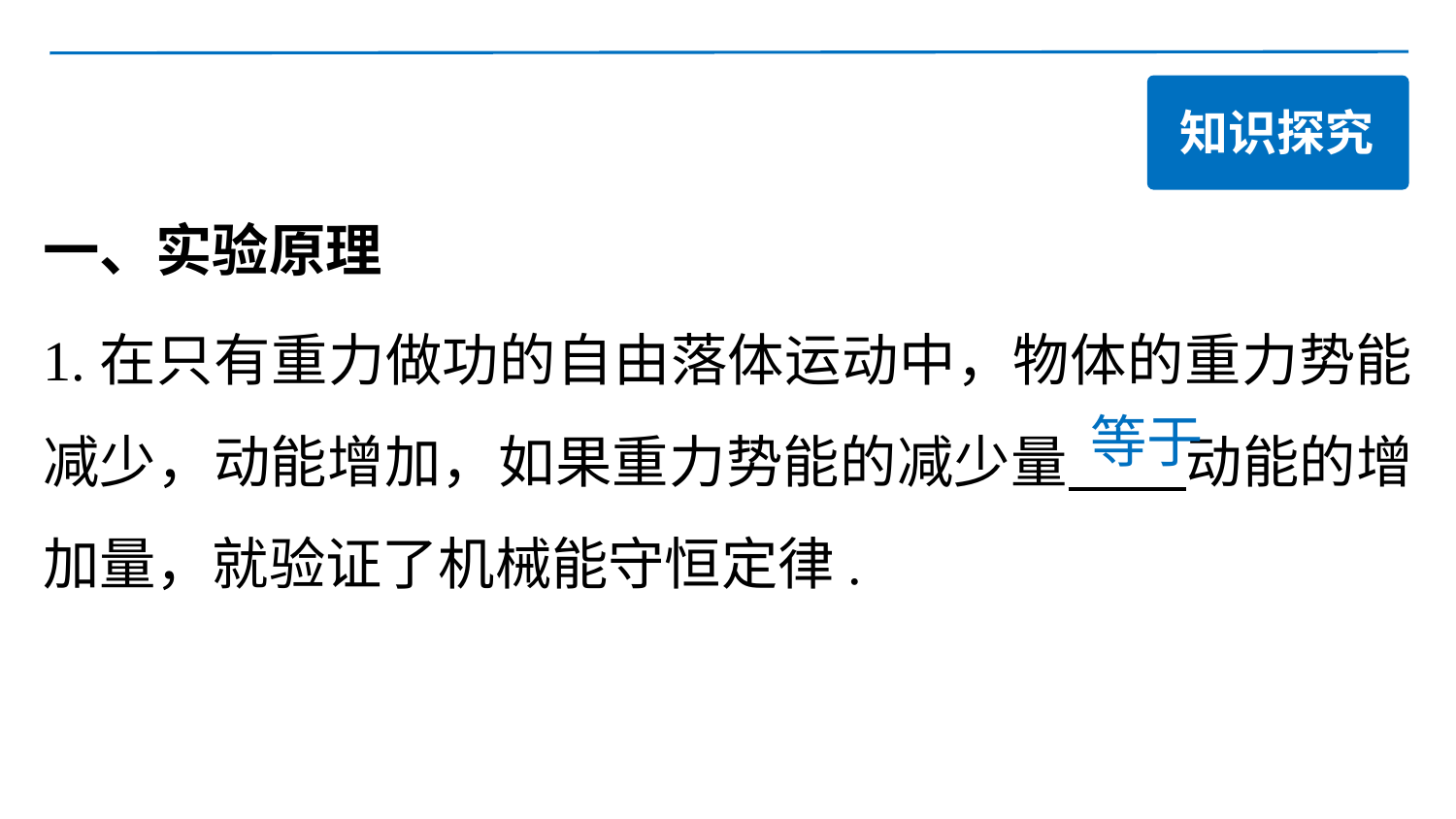

知识探究
一、实验原理
1.在只有重力做功的自由落体运动中，物体的重力势能减少，动能增加，如果重力势能的减少量         动能的增加量，就验证了机械能守恒定律.
等于